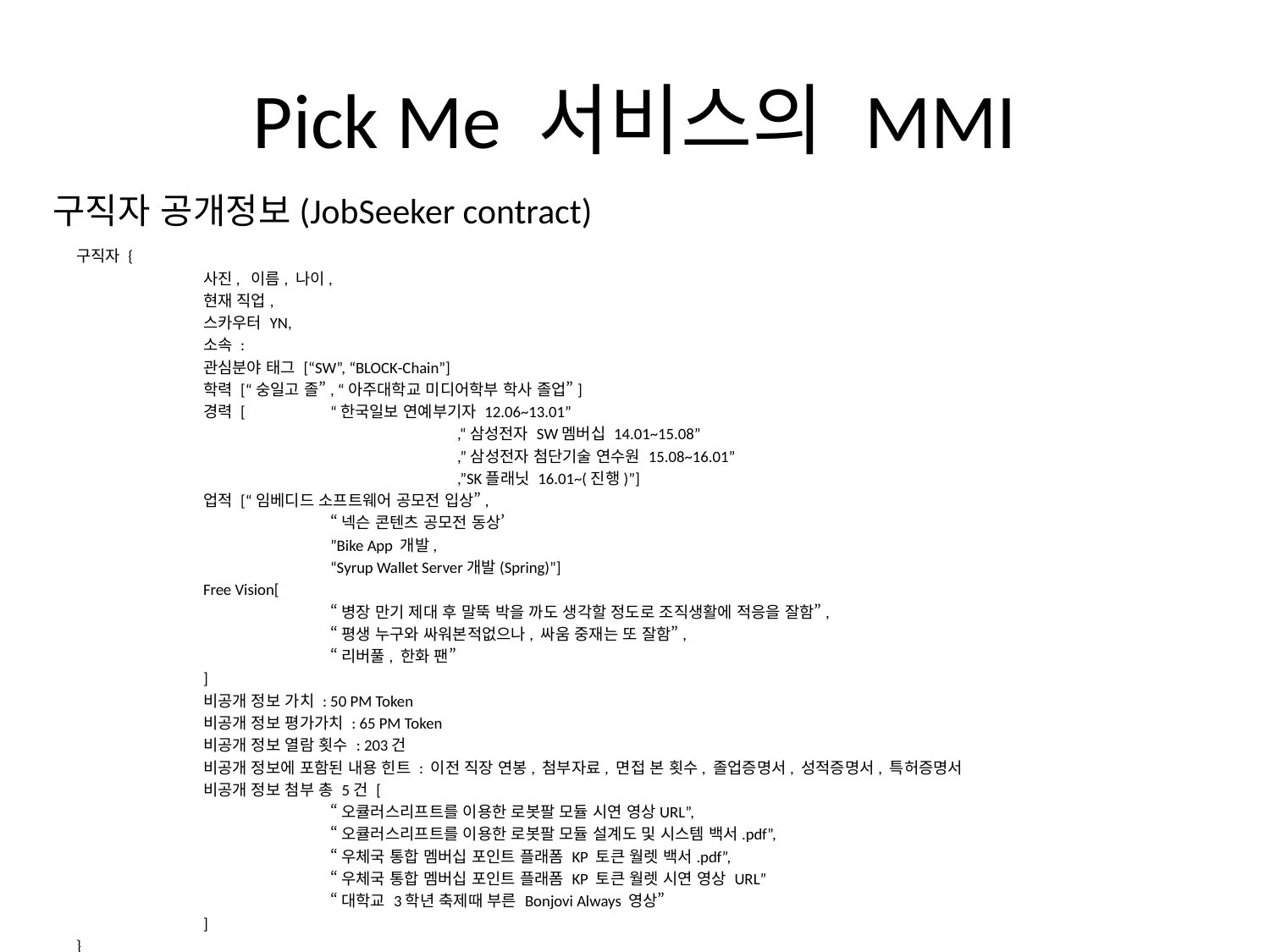

# Pick Me 서비스의 MMI
구직자 공개정보(JobSeeker contract)
구직자 {
	사진,  이름, 나이,
	현재 직업,
	스카우터 YN,
	소속 :
	관심분야 태그 [“SW”, “BLOCK-Chain”]
	학력 [“숭일고 졸”, “아주대학교 미디어학부 학사 졸업”]
	경력 [	“한국일보 연예부기자 12.06~13.01”
			,“삼성전자 SW멤버십 14.01~15.08”
			,”삼성전자 첨단기술 연수원 15.08~16.01”
			,”SK플래닛 16.01~(진행)”]
	업적 [“임베디드 소프트웨어 공모전 입상”,
		“넥슨 콘텐츠 공모전 동상’
		”Bike App 개발,
		“Syrup Wallet Server개발(Spring)”]
	Free Vision[
		“병장 만기 제대 후 말뚝 박을 까도 생각할 정도로 조직생활에 적응을 잘함”,
		“평생 누구와 싸워본적없으나, 싸움 중재는 또 잘함”,
		“리버풀, 한화 팬”
	]
	비공개 정보 가치 : 50 PM Token
	비공개 정보 평가가치 : 65 PM Token
	비공개 정보 열람 횟수 : 203건
	비공개 정보에 포함된 내용 힌트 : 이전 직장 연봉, 첨부자료, 면접 본 횟수, 졸업증명서, 성적증명서, 특허증명서
	비공개 정보 첨부 총 5건 [
		“오큘러스리프트를 이용한 로봇팔 모듈 시연 영상URL”,
		“오큘러스리프트를 이용한 로봇팔 모듈 설계도 및 시스템 백서.pdf”,
		“우체국 통합 멤버십 포인트 플래폼 KP 토큰 월렛 백서.pdf”,
		“우체국 통합 멤버십 포인트 플래폼 KP 토큰 월렛 시연 영상 URL”
		“대학교 3학년 축제때 부른 Bonjovi Always 영상”
	]
}